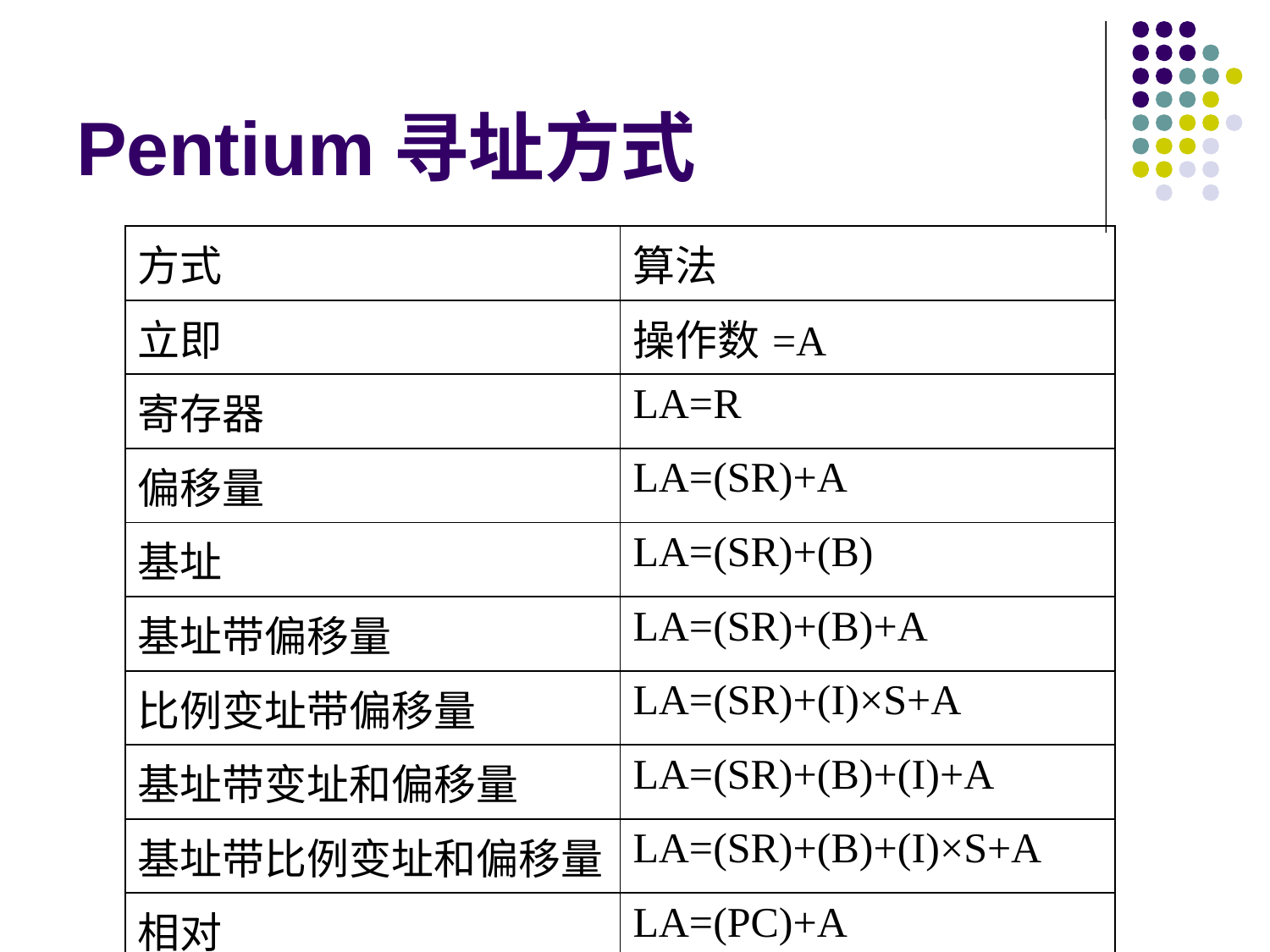

# Pentium寻址方式
| 方式 | 算法 |
| --- | --- |
| 立即 | 操作数=A |
| 寄存器 | LA=R |
| 偏移量 | LA=(SR)+A |
| 基址 | LA=(SR)+(B) |
| 基址带偏移量 | LA=(SR)+(B)+A |
| 比例变址带偏移量 | LA=(SR)+(I)×S+A |
| 基址带变址和偏移量 | LA=(SR)+(B)+(I)+A |
| 基址带比例变址和偏移量 | LA=(SR)+(B)+(I)×S+A |
| 相对 | LA=(PC)+A |
29